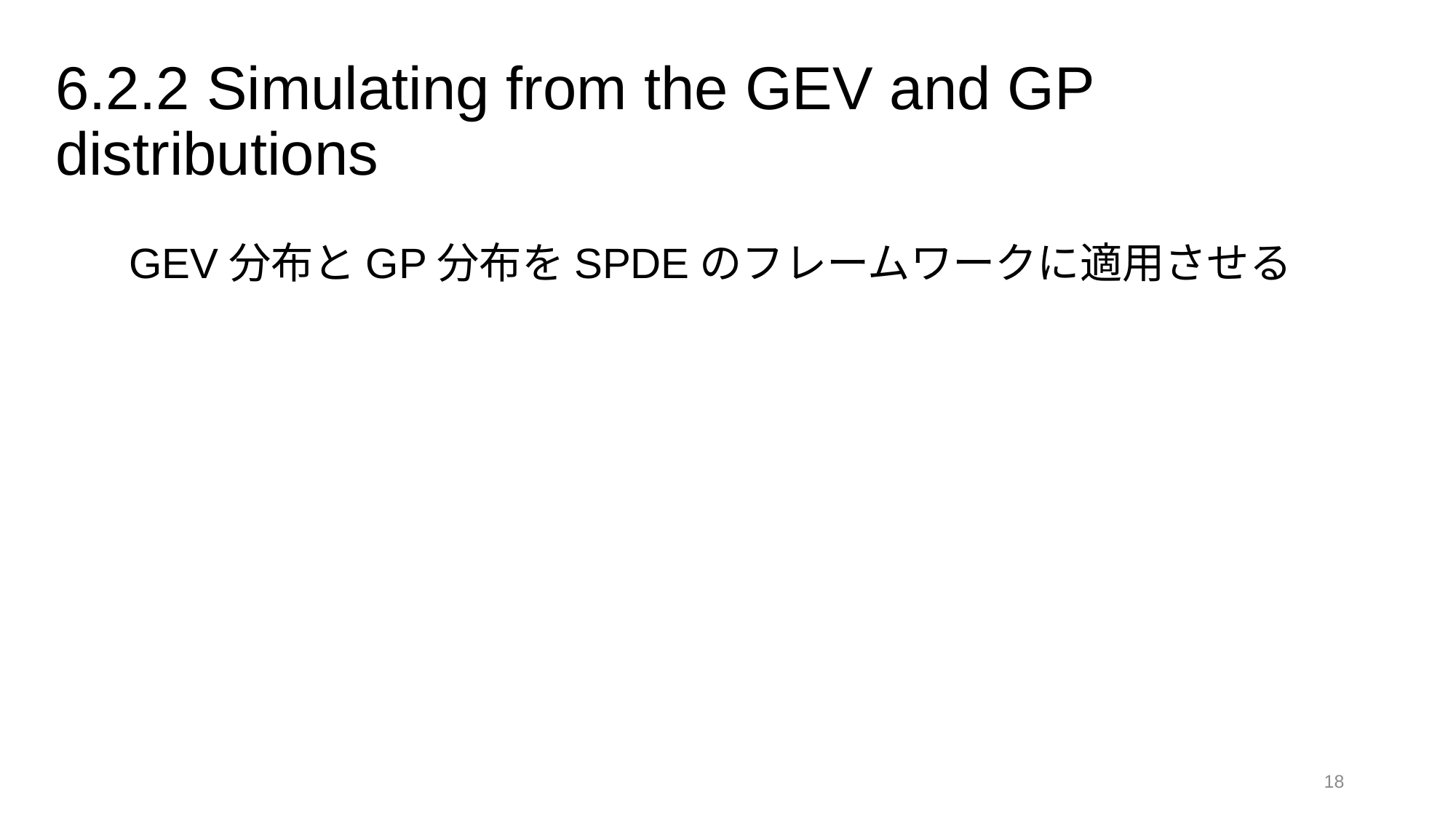

# 6.2.2 Simulating from the GEV and GP distributions

GEV分布とGP分布をSPDEのフレームワークに適用させる

18